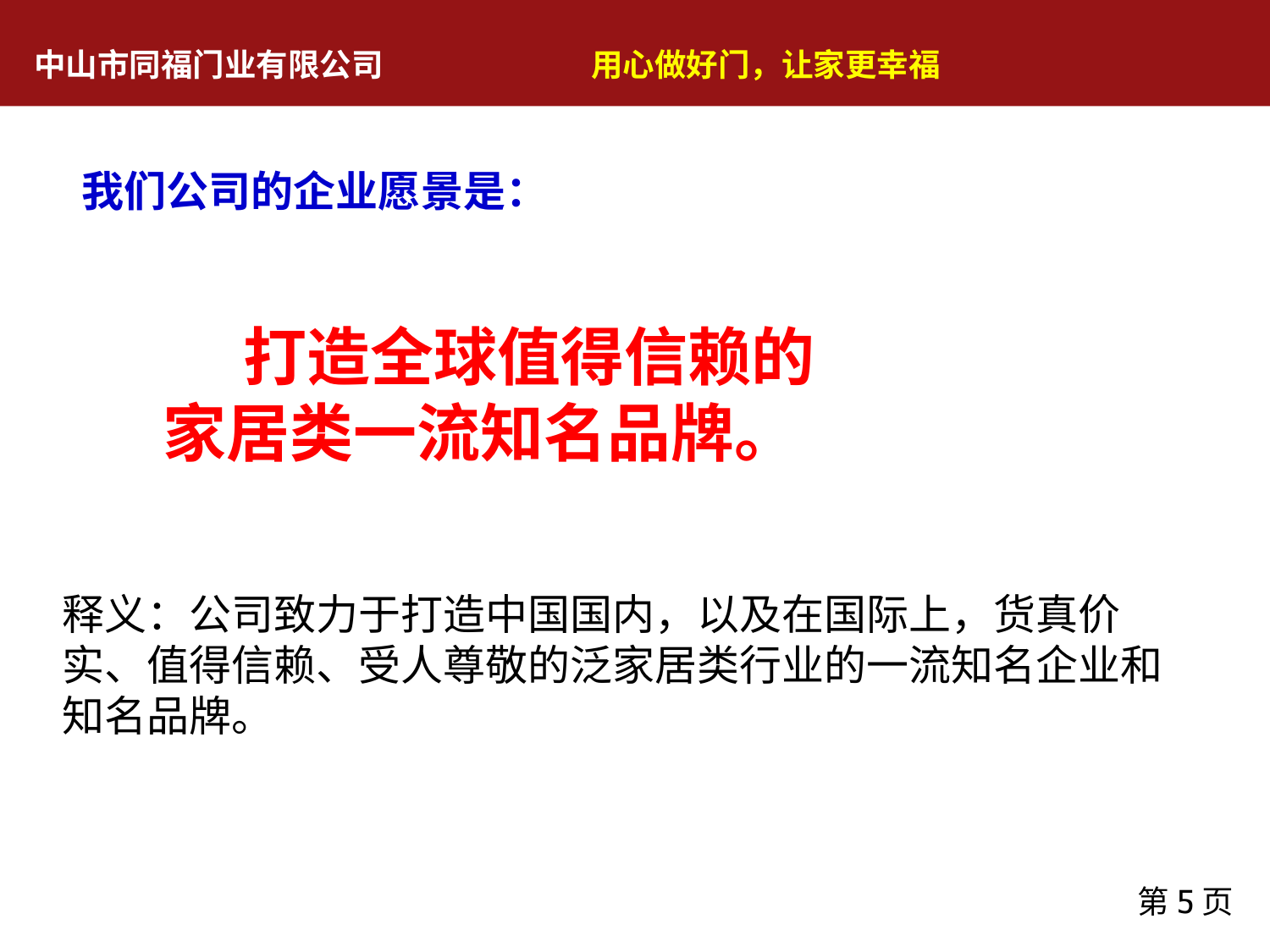

中山市同福门业有限公司                             用心做好门，让家更幸福
# 我们公司的企业愿景是： 打造全球值得信赖的 家居类一流知名品牌。   释义：公司致力于打造中国国内，以及在国际上，货真价实、值得信赖、受人尊敬的泛家居类行业的一流知名企业和知名品牌。
第5页